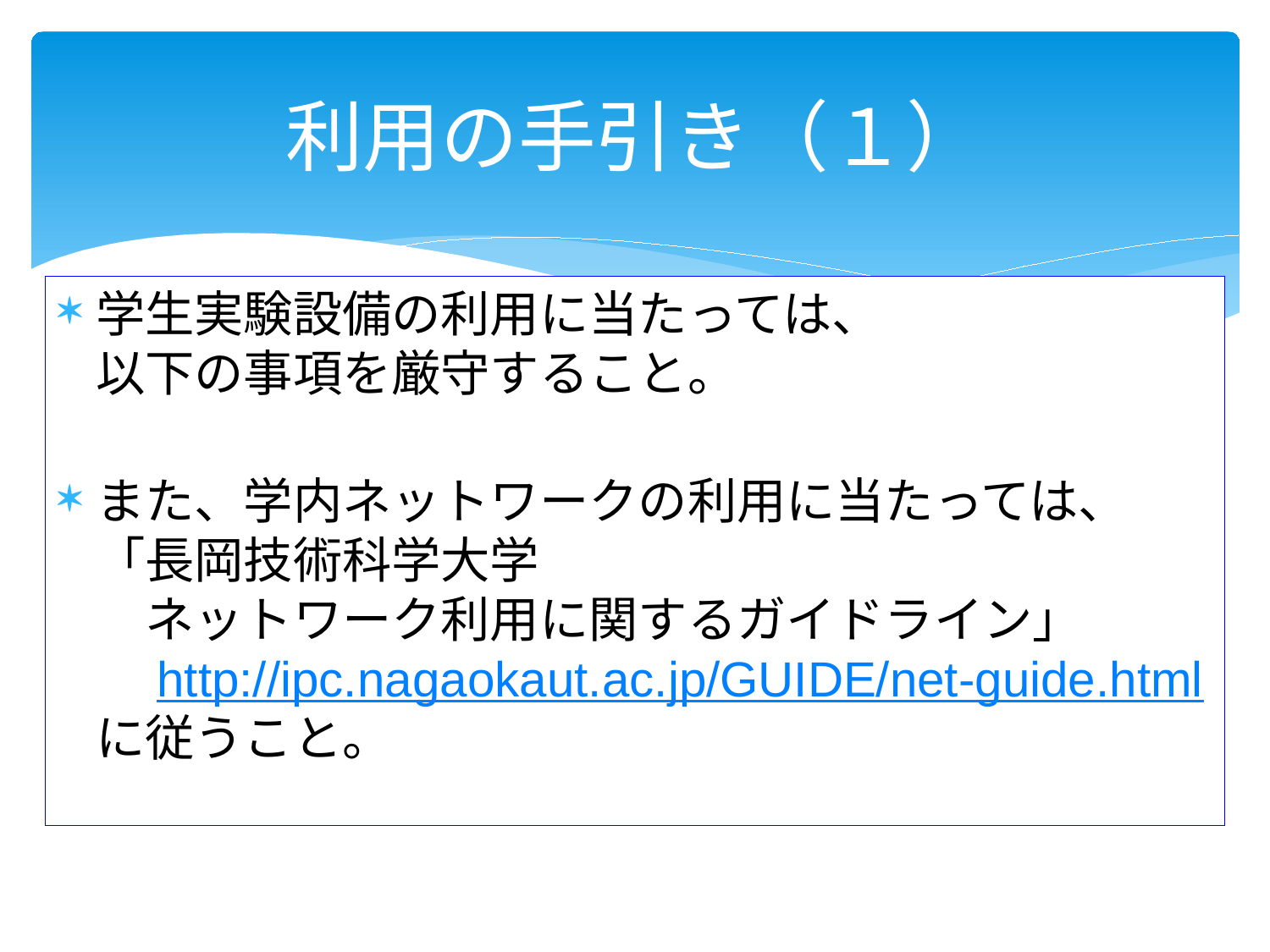

# 利用の手引き（１）
学生実験設備の利用に当たっては、
以下の事項を厳守すること。
また、学内ネットワークの利用に当たっては、
「長岡技術科学大学
　ネットワーク利用に関するガイドライン」
　http://ipc.nagaokaut.ac.jp/GUIDE/net-guide.html
に従うこと。